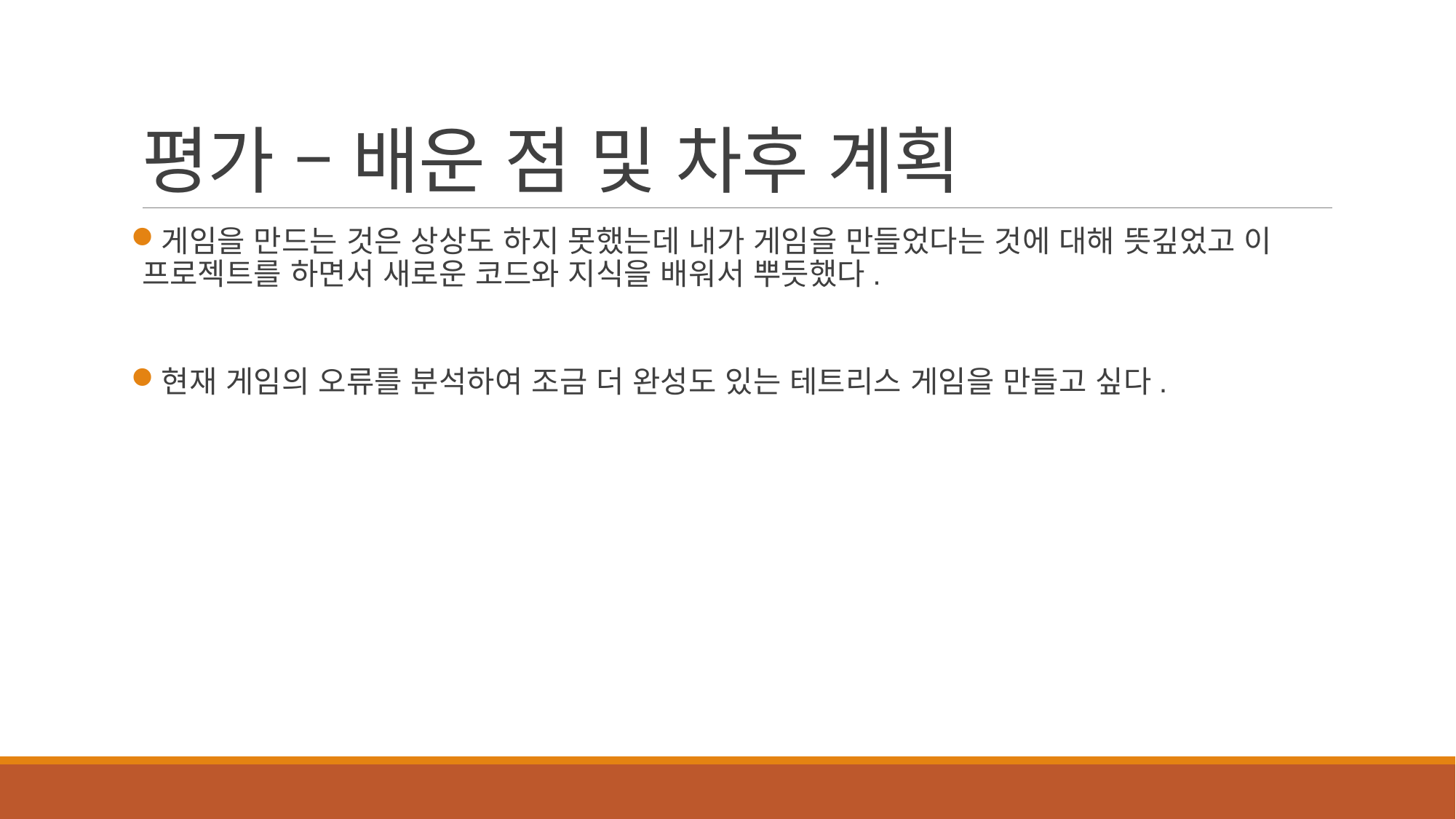

# 평가 – 배운 점 및 차후 계획
게임을 만드는 것은 상상도 하지 못했는데 내가 게임을 만들었다는 것에 대해 뜻깊었고 이 프로젝트를 하면서 새로운 코드와 지식을 배워서 뿌듯했다.

현재 게임의 오류를 분석하여 조금 더 완성도 있는 테트리스 게임을 만들고 싶다.